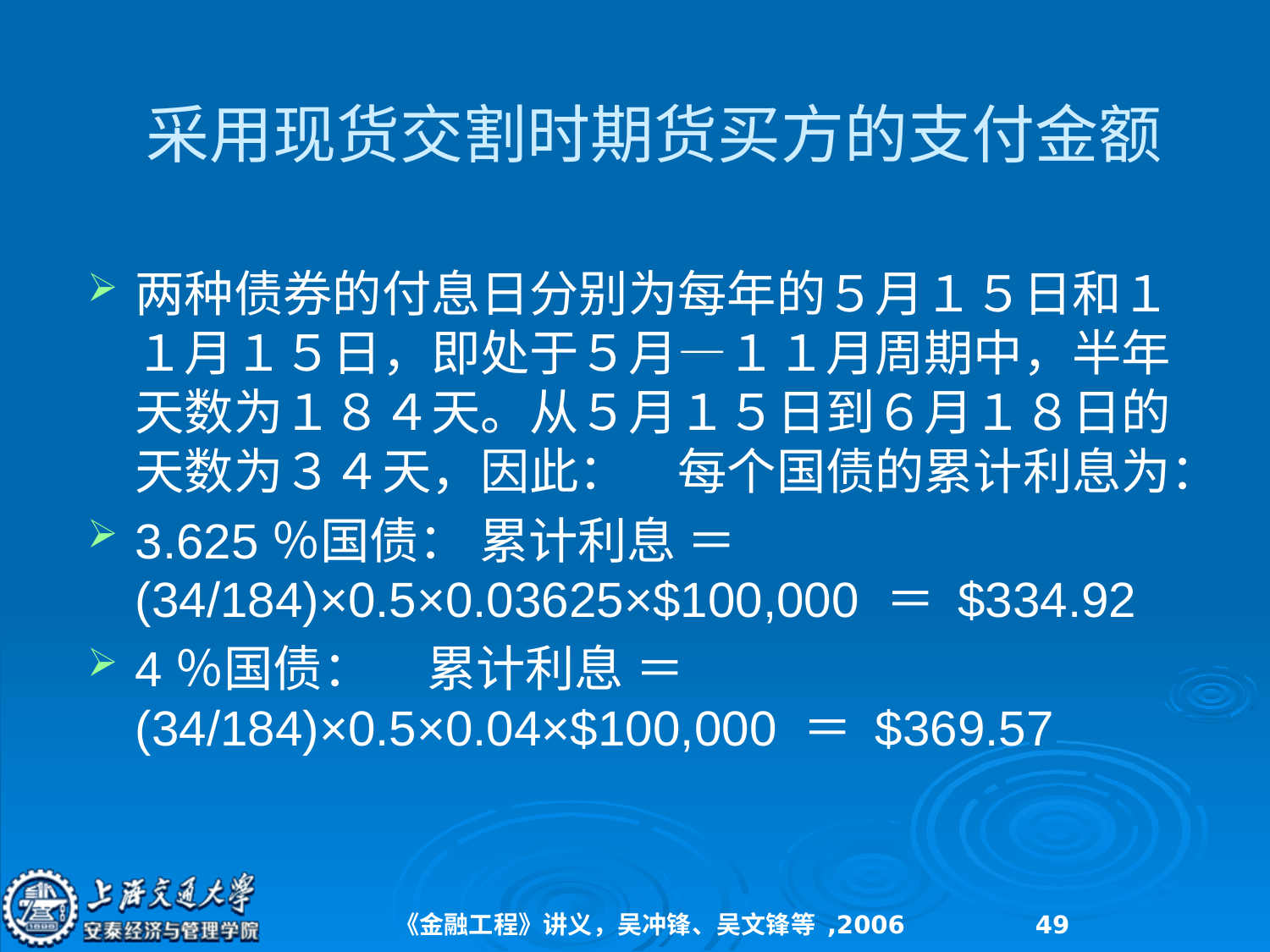

# 采用现货交割时期货买方的支付金额
两种债券的付息日分别为每年的５月１５日和１１月１５日，即处于５月—１１月周期中，半年天数为１８４天。从５月１５日到６月１８日的天数为３４天，因此：　每个国债的累计利息为：
3.625％国债： 累计利息 ＝ (34/184)×0.5×0.03625×$100,000 ＝ $334.92
4％国债：     累计利息 ＝ (34/184)×0.5×0.04×$100,000 ＝ $369.57